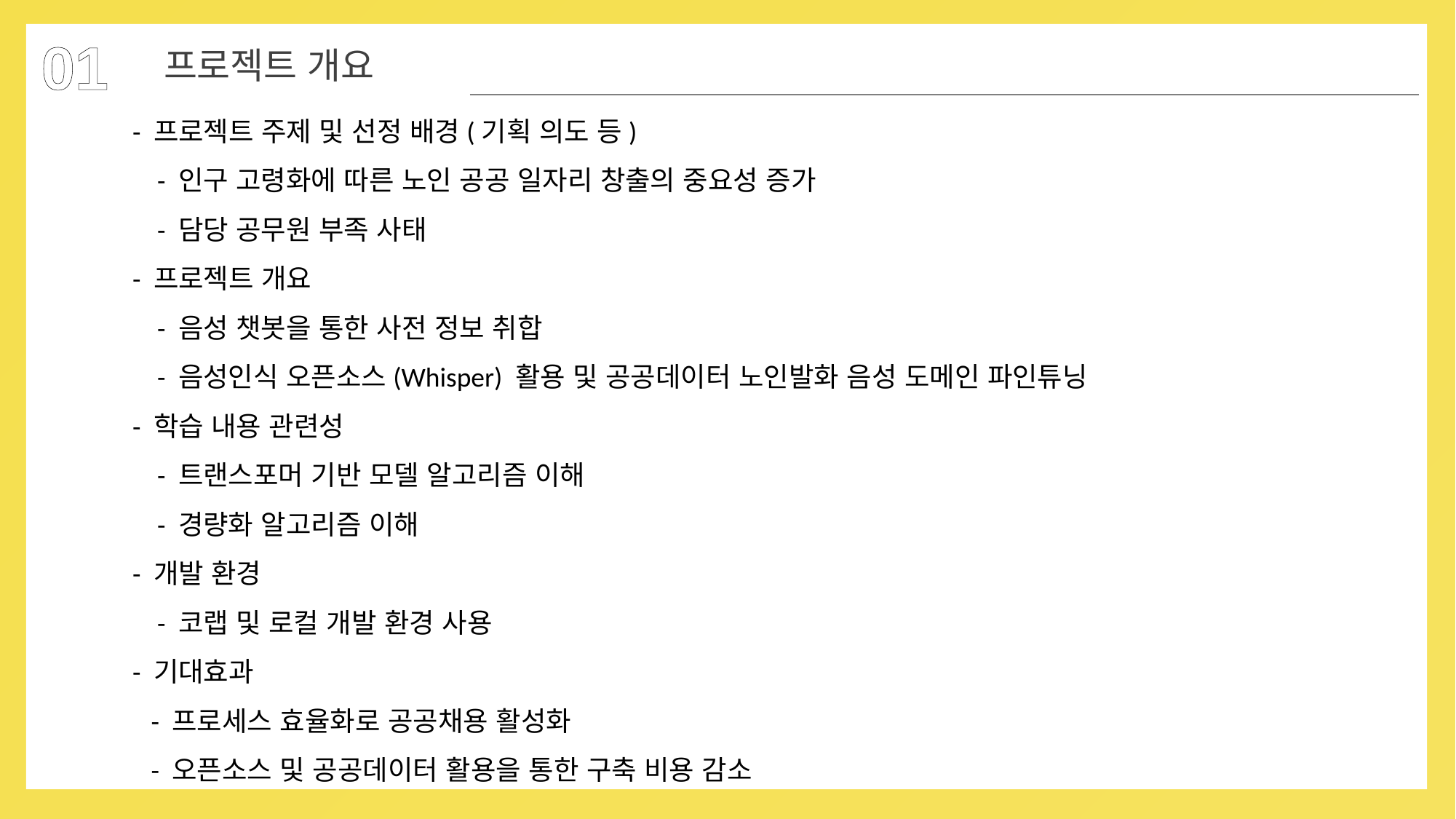

01

프로젝트 개요
- 프로젝트 주제 및 선정 배경(기획 의도 등)
    - 인구 고령화에 따른 노인 공공 일자리 창출의 중요성 증가
    - 담당 공무원 부족 사태
- 프로젝트 개요
    - 음성 챗봇을 통한 사전 정보 취합
    - 음성인식 오픈소스(Whisper) 활용 및 공공데이터 노인발화 음성 도메인 파인튜닝
- 학습 내용 관련성
    - 트랜스포머 기반 모델 알고리즘 이해
    - 경량화 알고리즘 이해
- 개발 환경
    - 코랩 및 로컬 개발 환경 사용
- 기대효과
   - 프로세스 효율화로 공공채용 활성화
   - 오픈소스 및 공공데이터 활용을 통한 구축 비용 감소